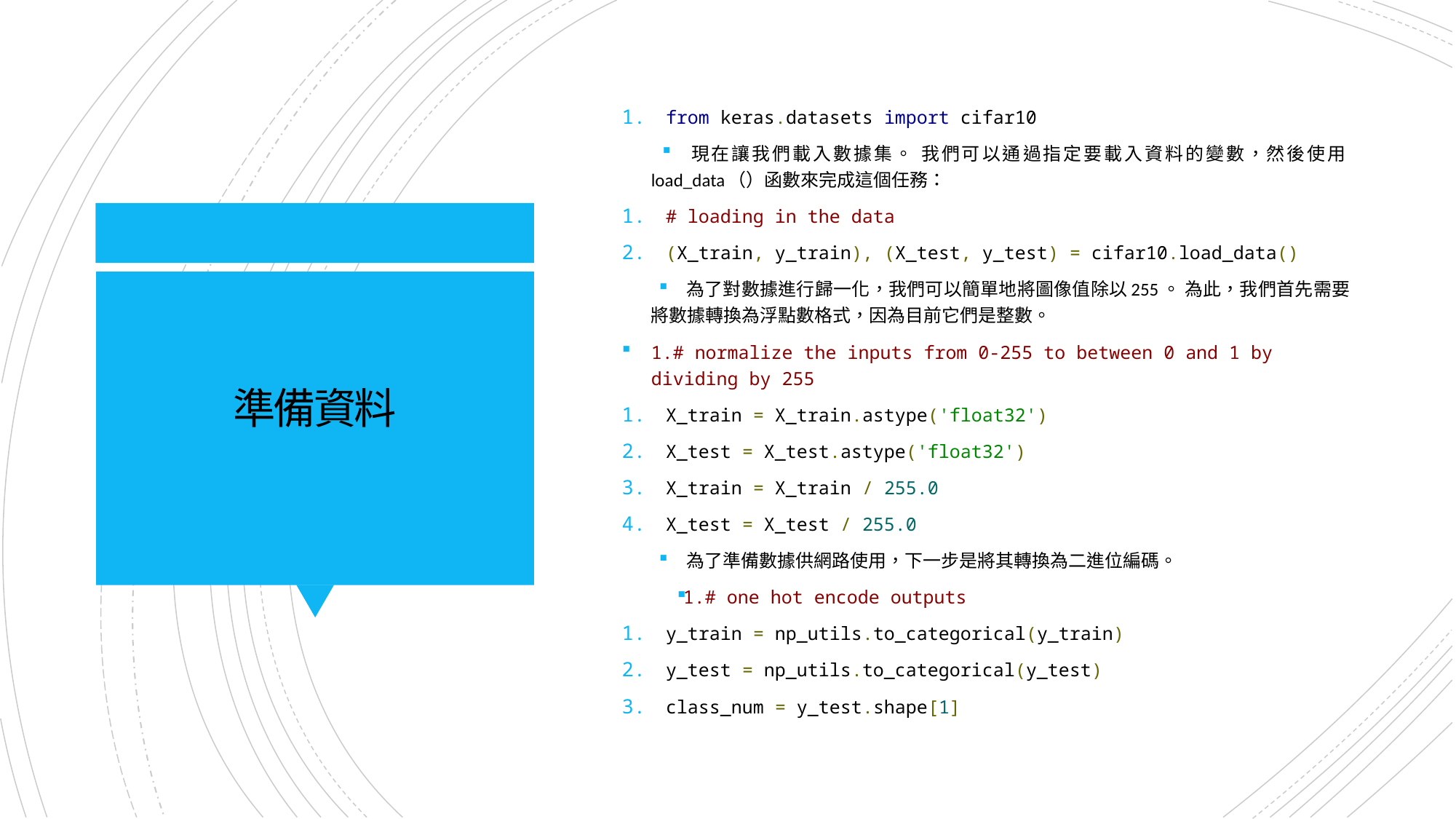

from keras.datasets import cifar10
現在讓我們載入數據集。 我們可以通過指定要載入資料的變數，然後使用load_data（）函數來完成這個任務：
# loading in the data
(X_train, y_train), (X_test, y_test) = cifar10.load_data()
為了對數據進行歸一化，我們可以簡單地將圖像值除以255。 為此，我們首先需要將數據轉換為浮點數格式，因為目前它們是整數。
1.# normalize the inputs from 0-255 to between 0 and 1 by dividing by 255
X_train = X_train.astype('float32')
X_test = X_test.astype('float32')
X_train = X_train / 255.0
X_test = X_test / 255.0
為了準備數據供網路使用，下一步是將其轉換為二進位編碼。
1.# one hot encode outputs
y_train = np_utils.to_categorical(y_train)
y_test = np_utils.to_categorical(y_test)
class_num = y_test.shape[1]

# 準備資料